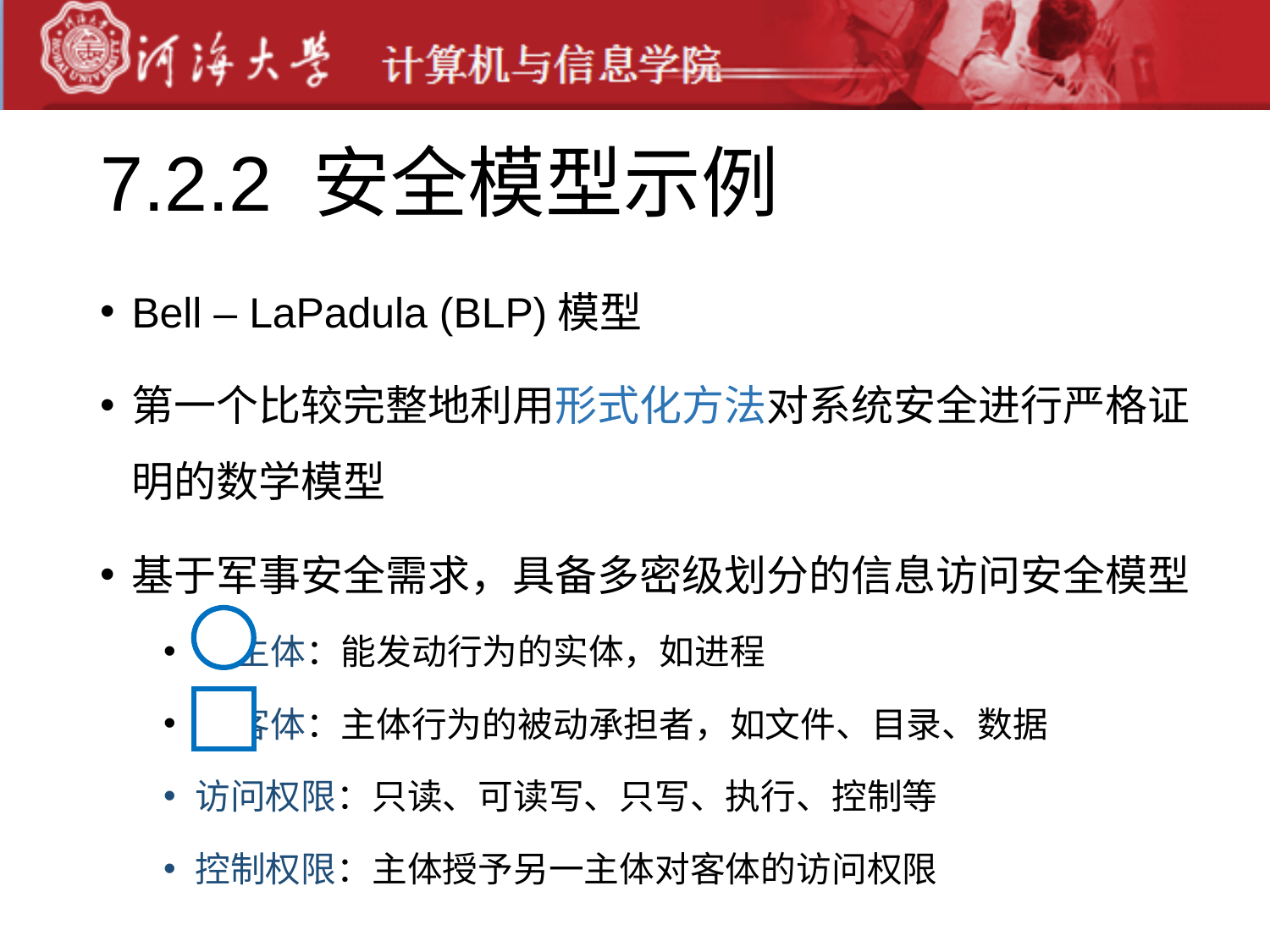

# 7.2.2 安全模型示例
Bell – LaPadula (BLP)模型
第一个比较完整地利用形式化方法对系统安全进行严格证明的数学模型
基于军事安全需求，具备多密级划分的信息访问安全模型
    主体：能发动行为的实体，如进程
    客体：主体行为的被动承担者，如文件、目录、数据
访问权限：只读、可读写、只写、执行、控制等
控制权限：主体授予另一主体对客体的访问权限